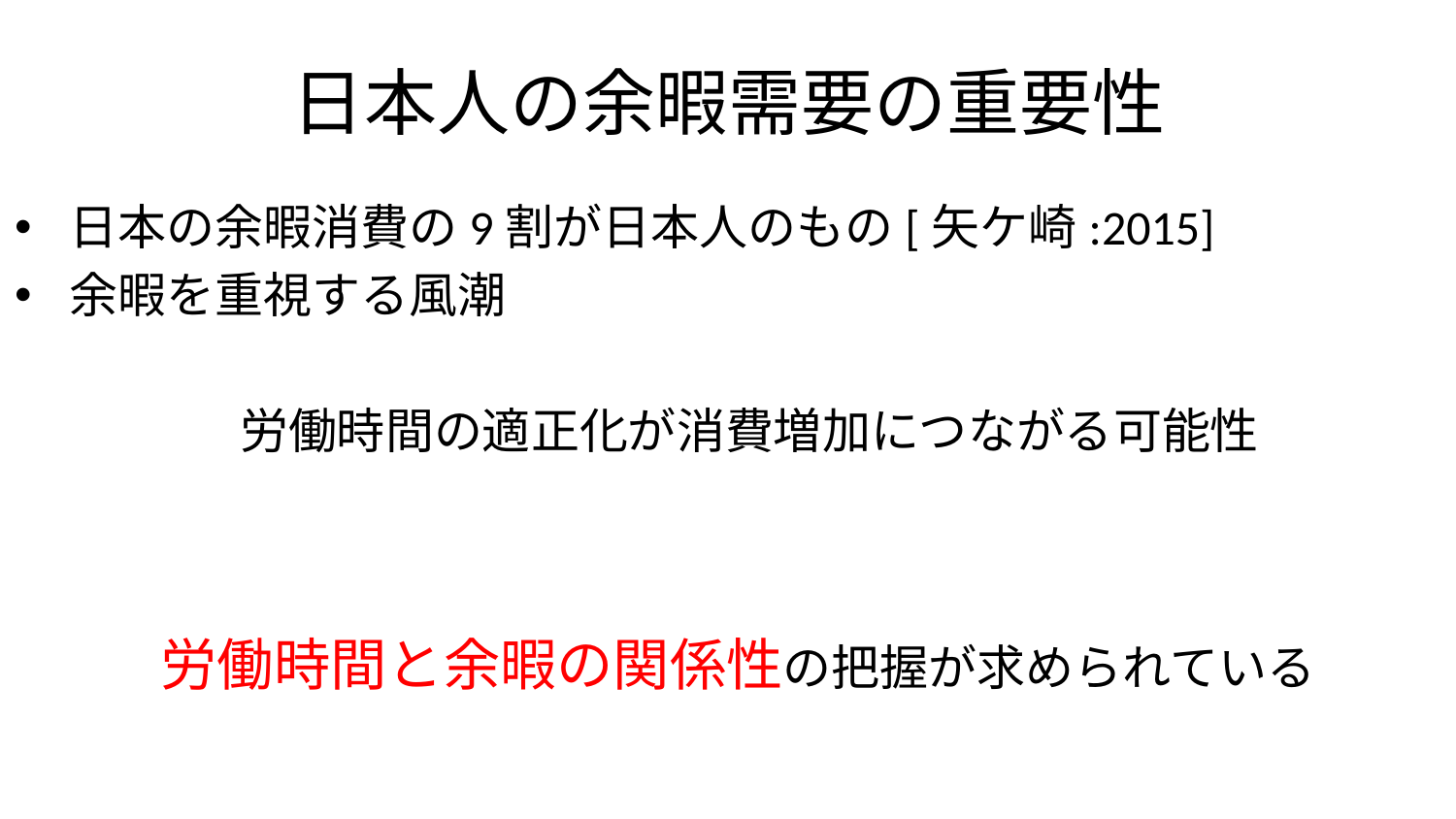

# 日本人の余暇需要の重要性
日本の余暇消費の9割が日本人のもの[矢ケ崎:2015]
余暇を重視する風潮

 労働時間の適正化が消費増加につながる可能性

労働時間と余暇の関係性の把握が求められている